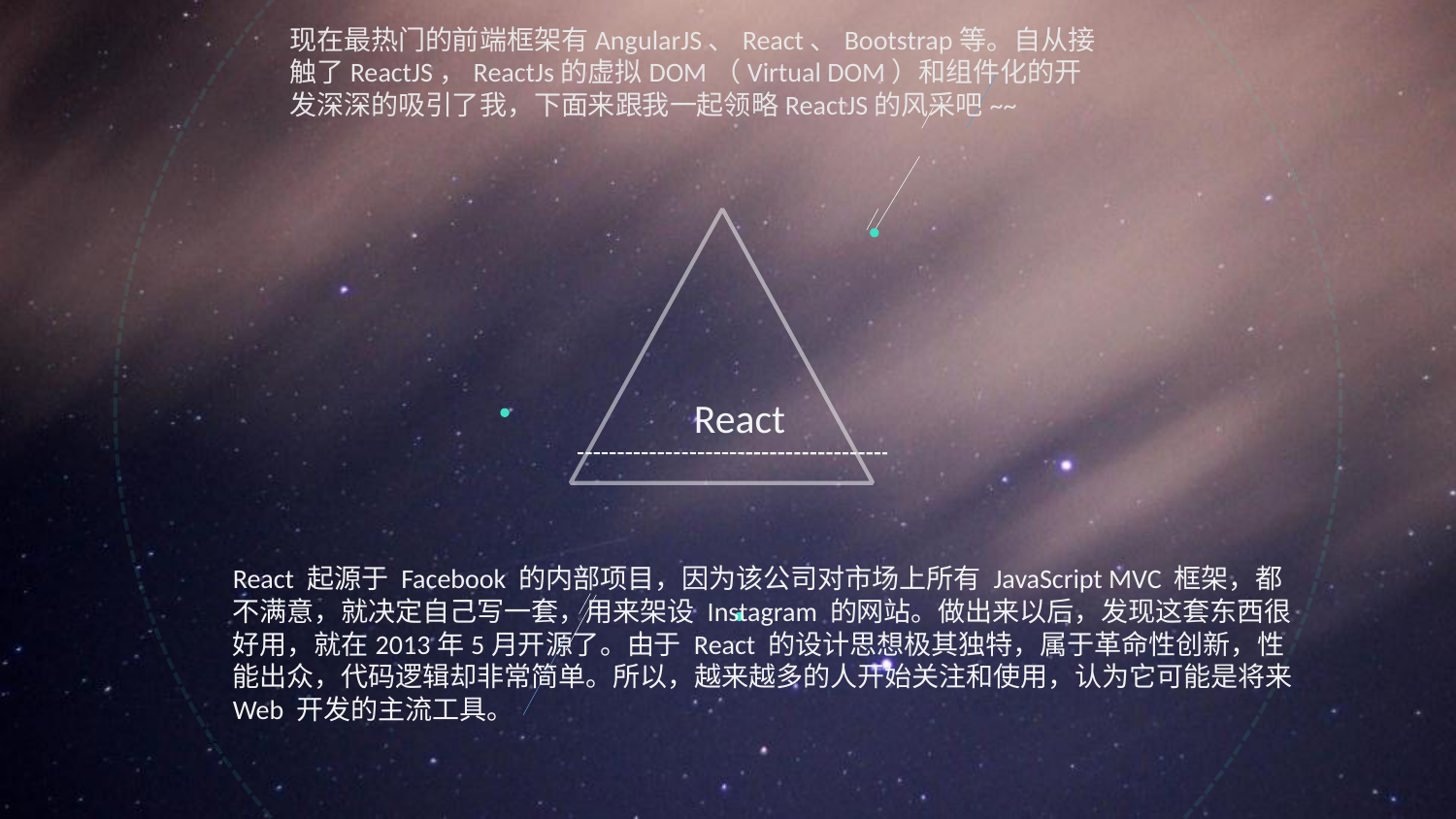

现在最热门的前端框架有AngularJS、React、Bootstrap等。自从接触了ReactJS，ReactJs的虚拟DOM（Virtual DOM）和组件化的开发深深的吸引了我，下面来跟我一起领略ReactJS的风采吧~~

React

React 起源于 Facebook 的内部项目，因为该公司对市场上所有 JavaScript MVC 框架，都不满意，就决定自己写一套，用来架设 Instagram 的网站。做出来以后，发现这套东西很好用，就在2013年5月开源了。由于 React 的设计思想极其独特，属于革命性创新，性能出众，代码逻辑却非常简单。所以，越来越多的人开始关注和使用，认为它可能是将来 Web 开发的主流工具。